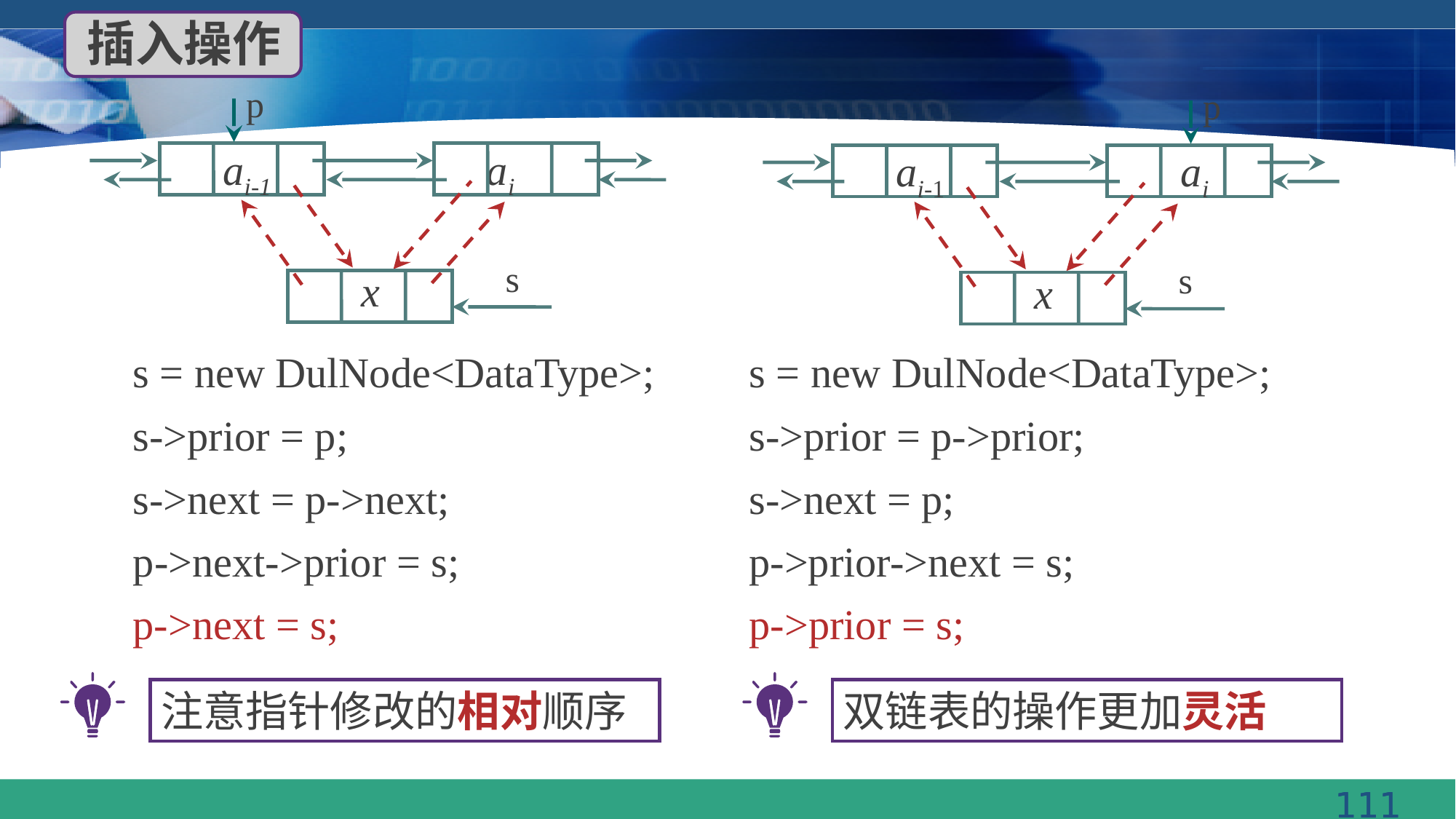

插入操作

p

p

      ai-1

    ai

      ai-1

      ai

s
      x

s
      x

s = new DulNode<DataType>;
s = new DulNode<DataType>;
s->prior = p->prior;
s->prior = p;
s->next = p->next;
s->next = p;
p->next->prior = s;
p->prior->next = s;
p->next = s;
p->prior = s;

注意指针修改的相对顺序

双链表的操作更加灵活